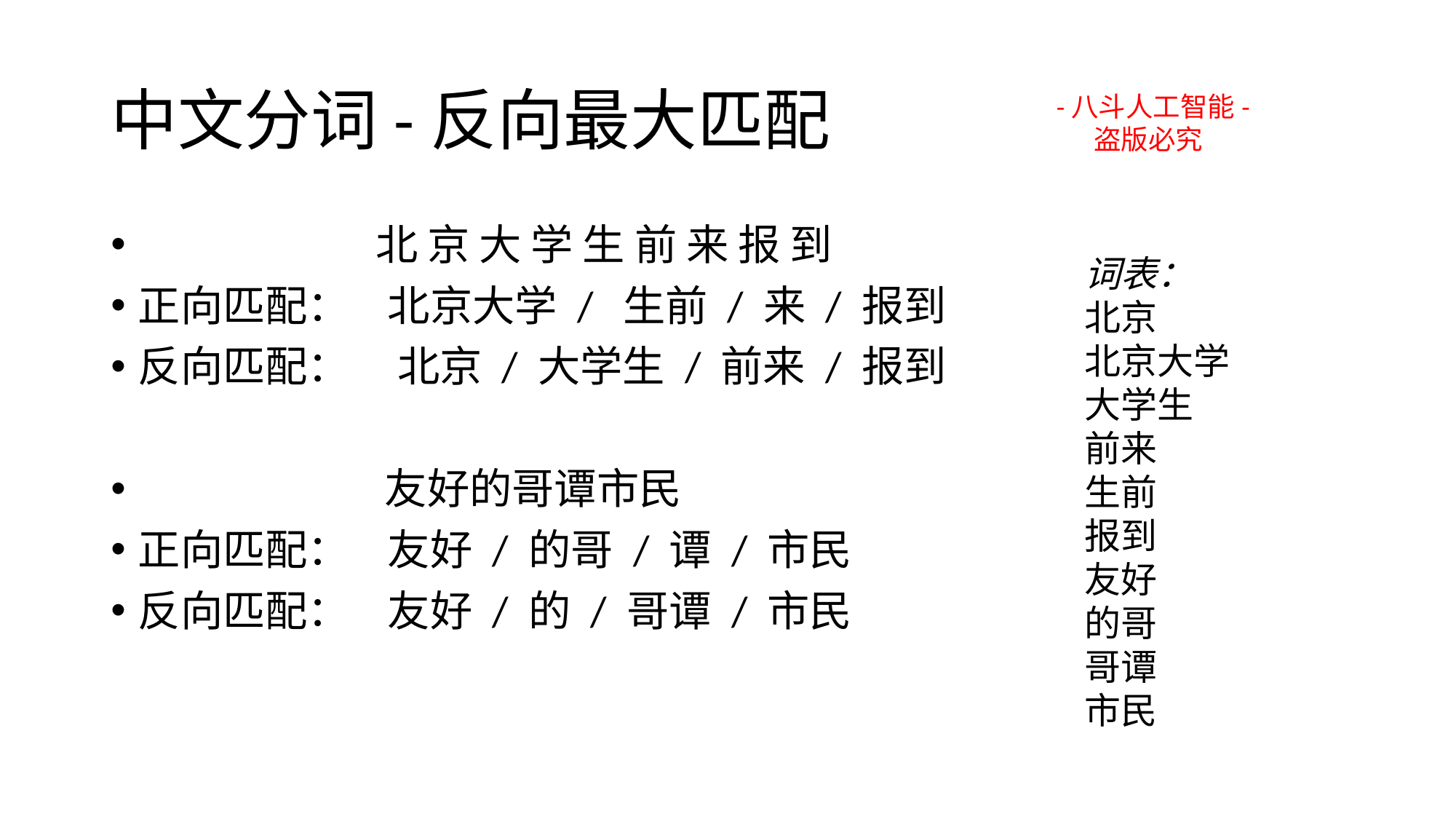

# 中文分词-反向最大匹配
-八斗人工智能-
     盗版必究
                        北 京 大 学 生 前 来 报 到
正向匹配：    北京大学 /  生前 / 来 / 报到
反向匹配：     北京 / 大学生 / 前来 / 报到

                         友好的哥谭市民
正向匹配：    友好 / 的哥 / 谭 / 市民
反向匹配：    友好 / 的 / 哥谭 / 市民
词表：
北京
北京大学
大学生
前来
生前
报到
友好
的哥
哥谭
市民